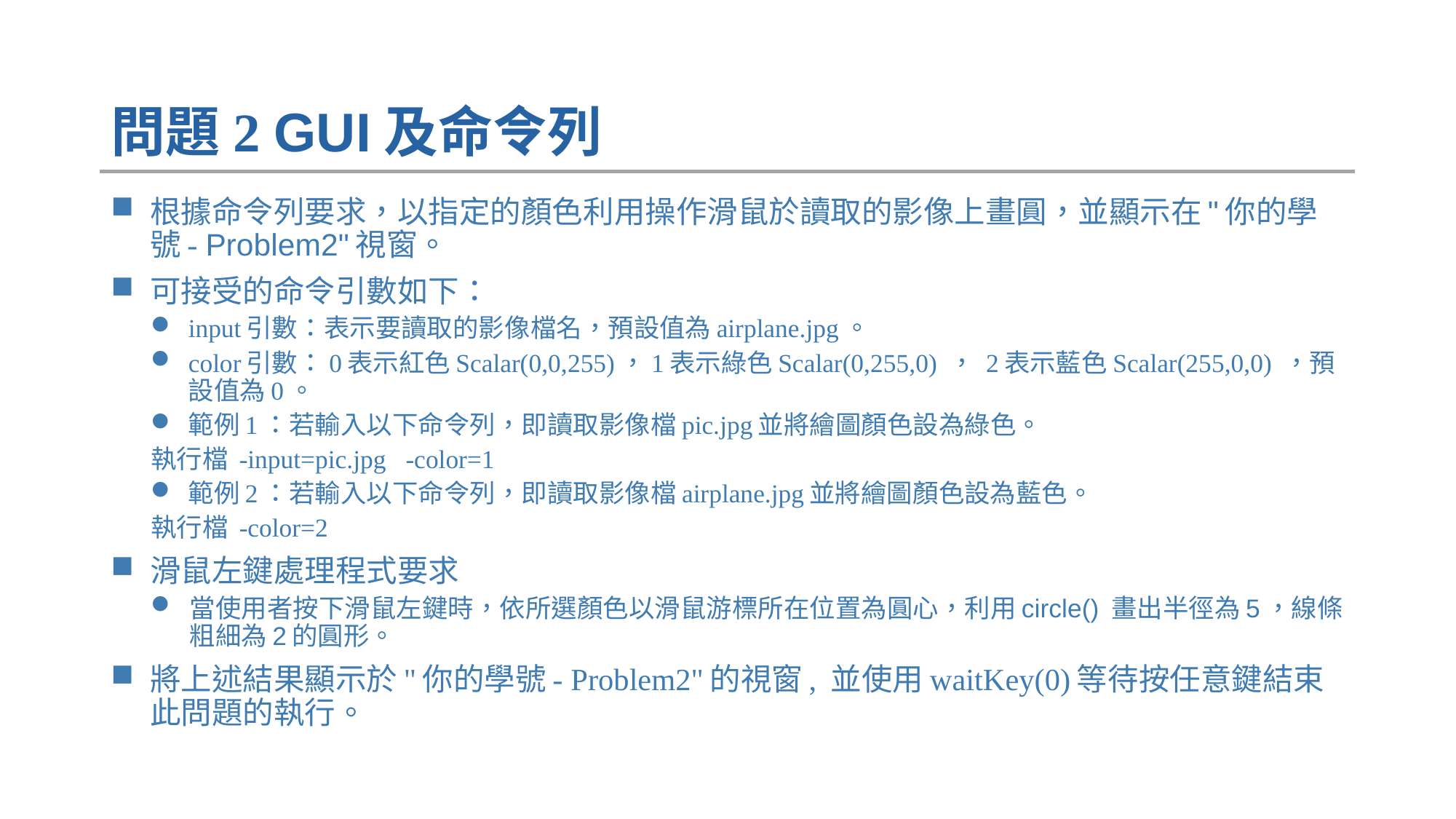

# 問題2 GUI及命令列
根據命令列要求，以指定的顏色利用操作滑鼠於讀取的影像上畫圓，並顯示在"你的學號- Problem2"視窗。
可接受的命令引數如下：
input引數：表示要讀取的影像檔名，預設值為airplane.jpg。
color引數：0表示紅色Scalar(0,0,255)，1表示綠色Scalar(0,255,0) ， 2表示藍色Scalar(255,0,0) ，預設值為0。
範例1：若輸入以下命令列，即讀取影像檔pic.jpg並將繪圖顏色設為綠色。
	執行檔 -input=pic.jpg   -color=1
範例2：若輸入以下命令列，即讀取影像檔airplane.jpg並將繪圖顏色設為藍色。
	執行檔 -color=2
滑鼠左鍵處理程式要求
當使用者按下滑鼠左鍵時，依所選顏色以滑鼠游標所在位置為圓心，利用circle() 畫出半徑為5，線條粗細為2的圓形。
將上述結果顯示於"你的學號- Problem2"的視窗, 並使用waitKey(0)等待按任意鍵結束此問題的執行。